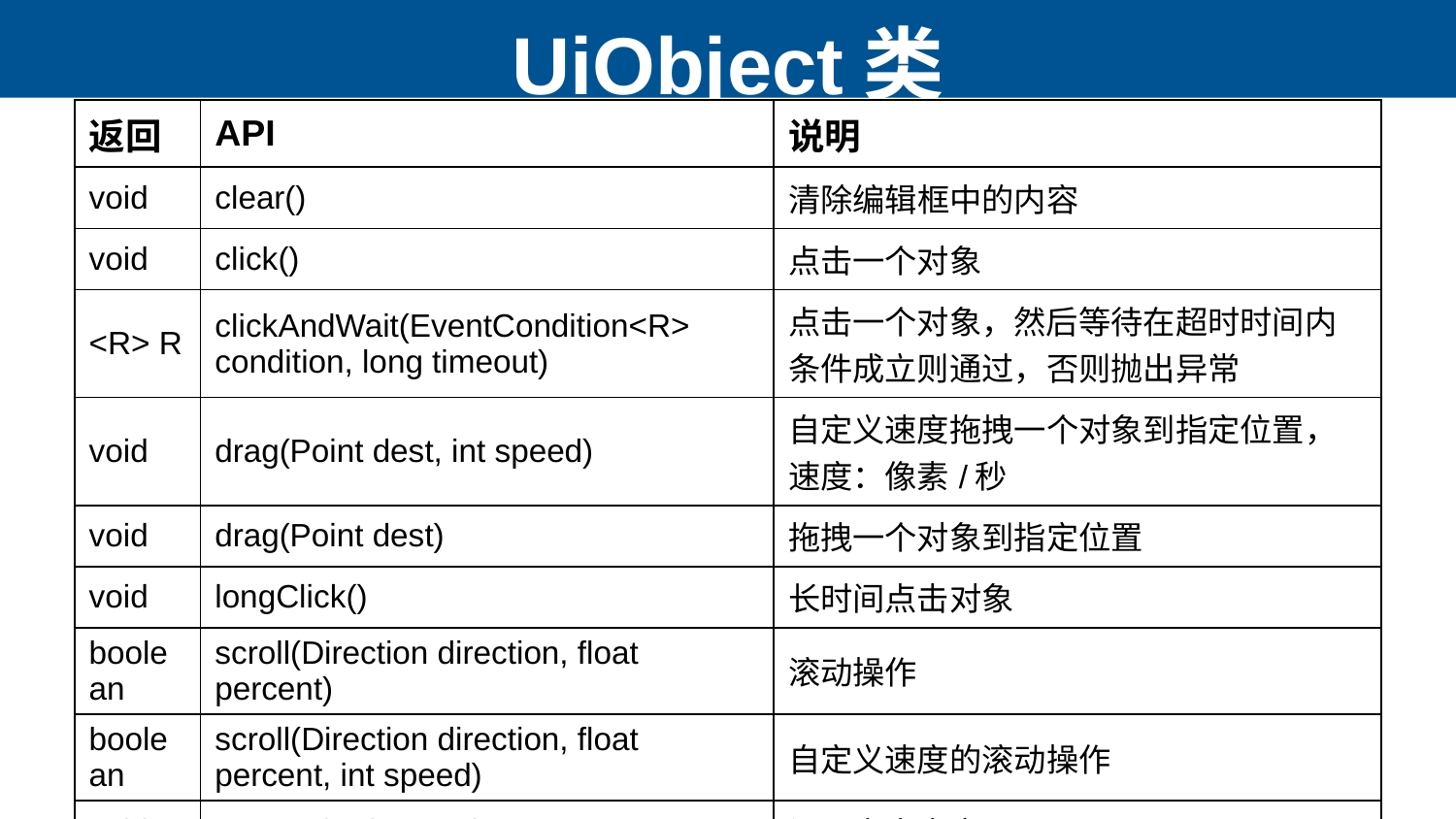

# UiObject类
| 返回 | API | 说明 |
| --- | --- | --- |
| void | clear() | 清除编辑框中的内容 |
| void | click() | 点击一个对象 |
| <R> R | clickAndWait(EventCondition<R> condition, long timeout) | 点击一个对象，然后等待在超时时间内条件成立则通过，否则抛出异常 |
| void | drag(Point dest, int speed) | 自定义速度拖拽一个对象到指定位置，速度：像素/秒 |
| void | drag(Point dest) | 拖拽一个对象到指定位置 |
| void | longClick() | 长时间点击对象 |
| boolean | scroll(Direction direction, float percent) | 滚动操作 |
| boolean | scroll(Direction direction, float percent, int speed) | 自定义速度的滚动操作 |
| void | setText(String text) | 设置文本内容 |